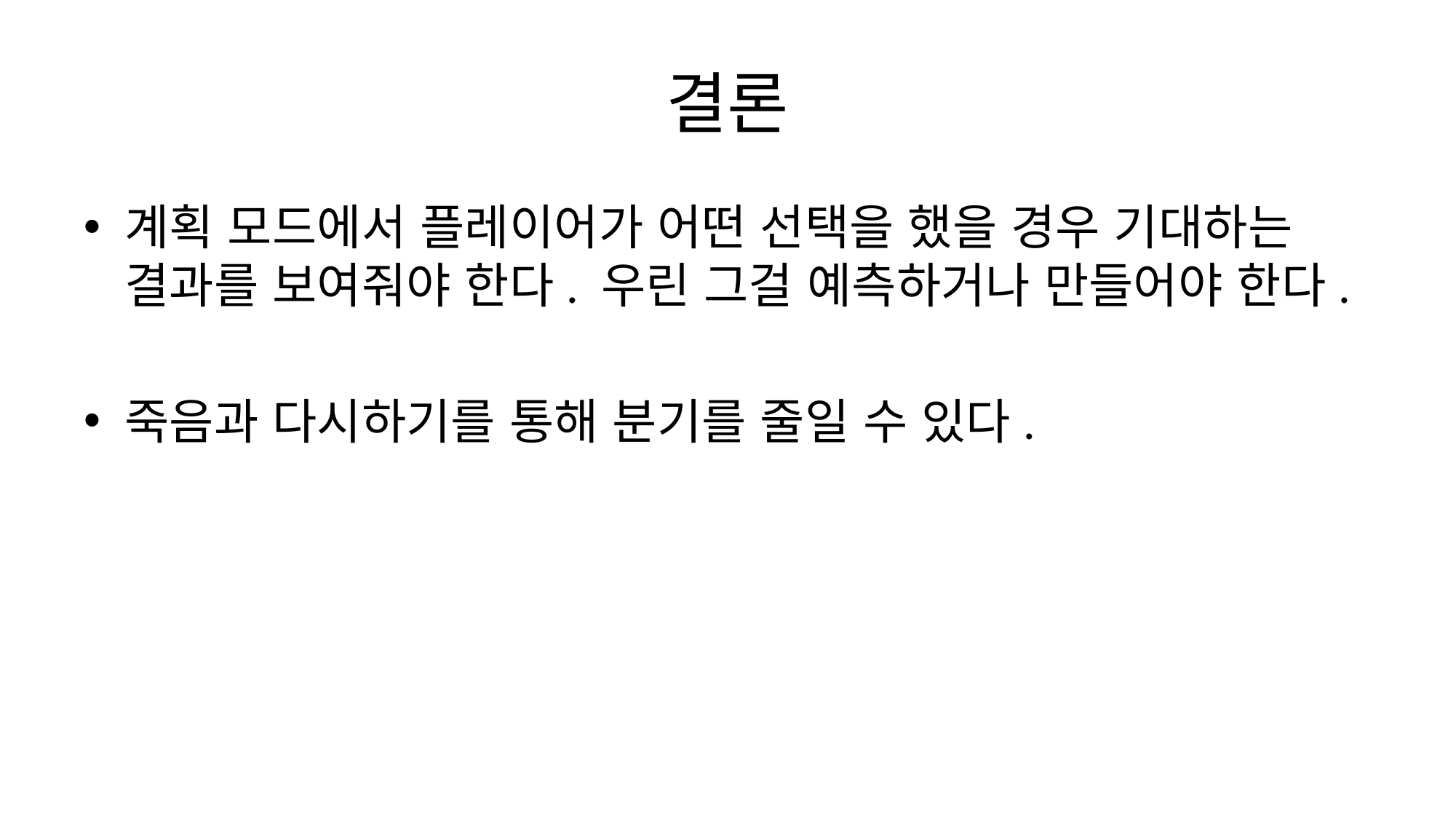

# 결론
계획 모드에서 플레이어가 어떤 선택을 했을 경우 기대하는 결과를 보여줘야 한다. 우린 그걸 예측하거나 만들어야 한다.

죽음과 다시하기를 통해 분기를 줄일 수 있다.